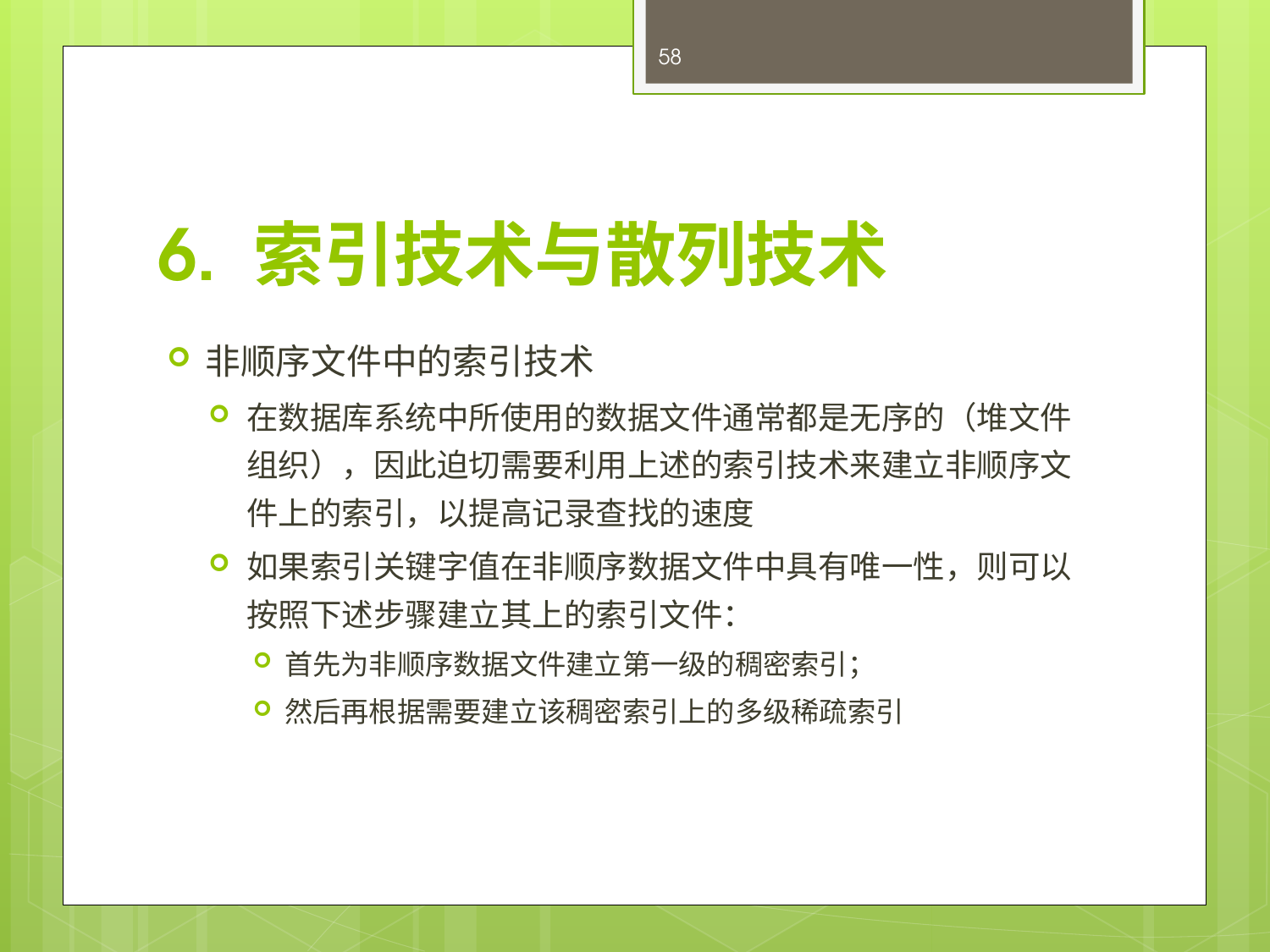

58
# 6. 索引技术与散列技术
非顺序文件中的索引技术
在数据库系统中所使用的数据文件通常都是无序的（堆文件组织），因此迫切需要利用上述的索引技术来建立非顺序文件上的索引，以提高记录查找的速度
如果索引关键字值在非顺序数据文件中具有唯一性，则可以按照下述步骤建立其上的索引文件：
首先为非顺序数据文件建立第一级的稠密索引；
然后再根据需要建立该稠密索引上的多级稀疏索引